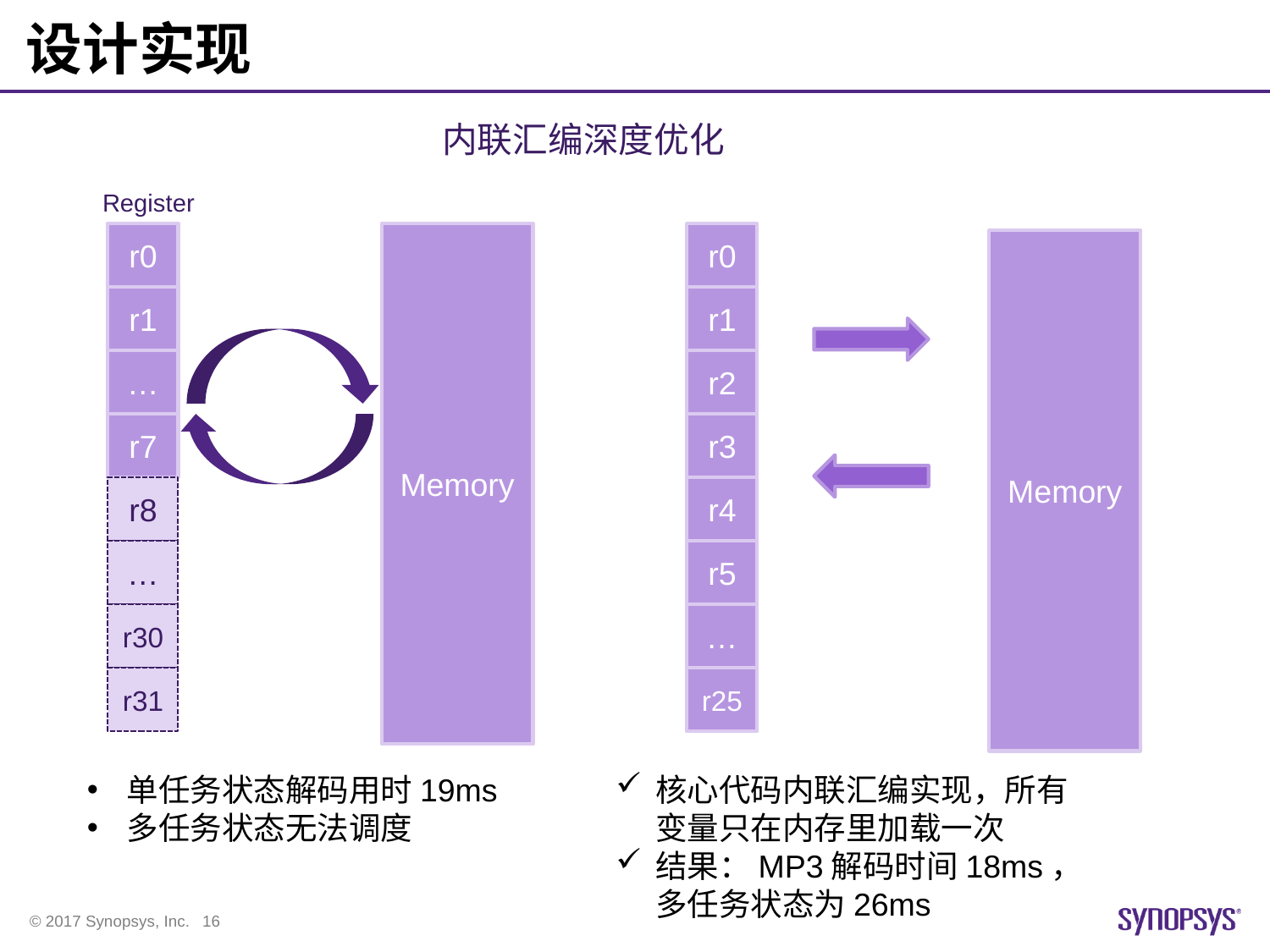

# 设计实现
内联汇编深度优化
Register
r0
Memory
r0
Memory
r1
r1

…
r2
r7

r3

r8
r4
…
r5
r30
…
r31
r25
单任务状态解码用时19ms
多任务状态无法调度
核心代码内联汇编实现，所有变量只在内存里加载一次
结果：MP3解码时间18ms，多任务状态为26ms